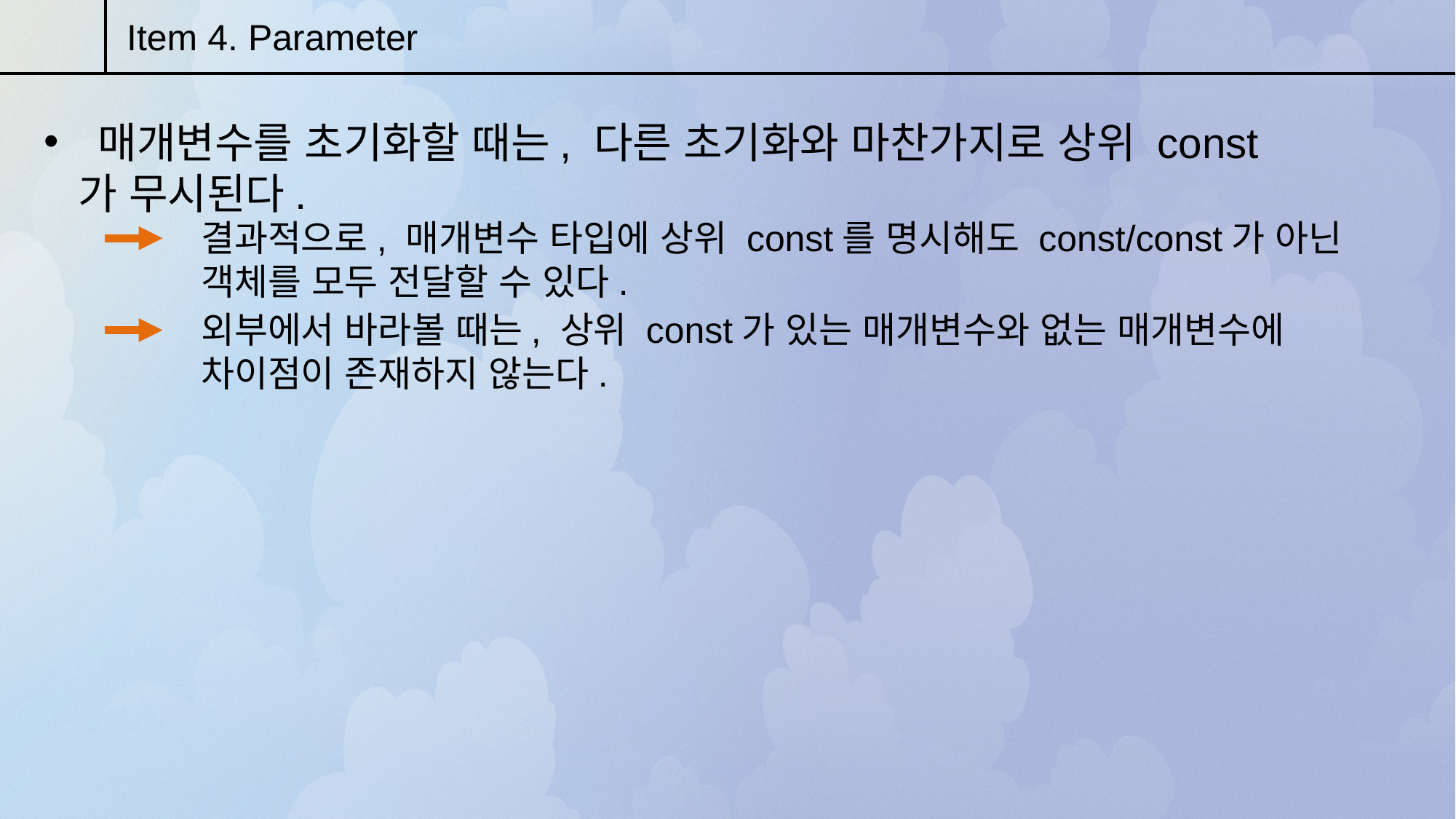

Item 4. Parameter
 매개변수를 초기화할 때는, 다른 초기화와 마찬가지로 상위 const가 무시된다.
결과적으로, 매개변수 타입에 상위 const를 명시해도 const/const가 아닌 객체를 모두 전달할 수 있다.
외부에서 바라볼 때는, 상위 const가 있는 매개변수와 없는 매개변수에 차이점이 존재하지 않는다.